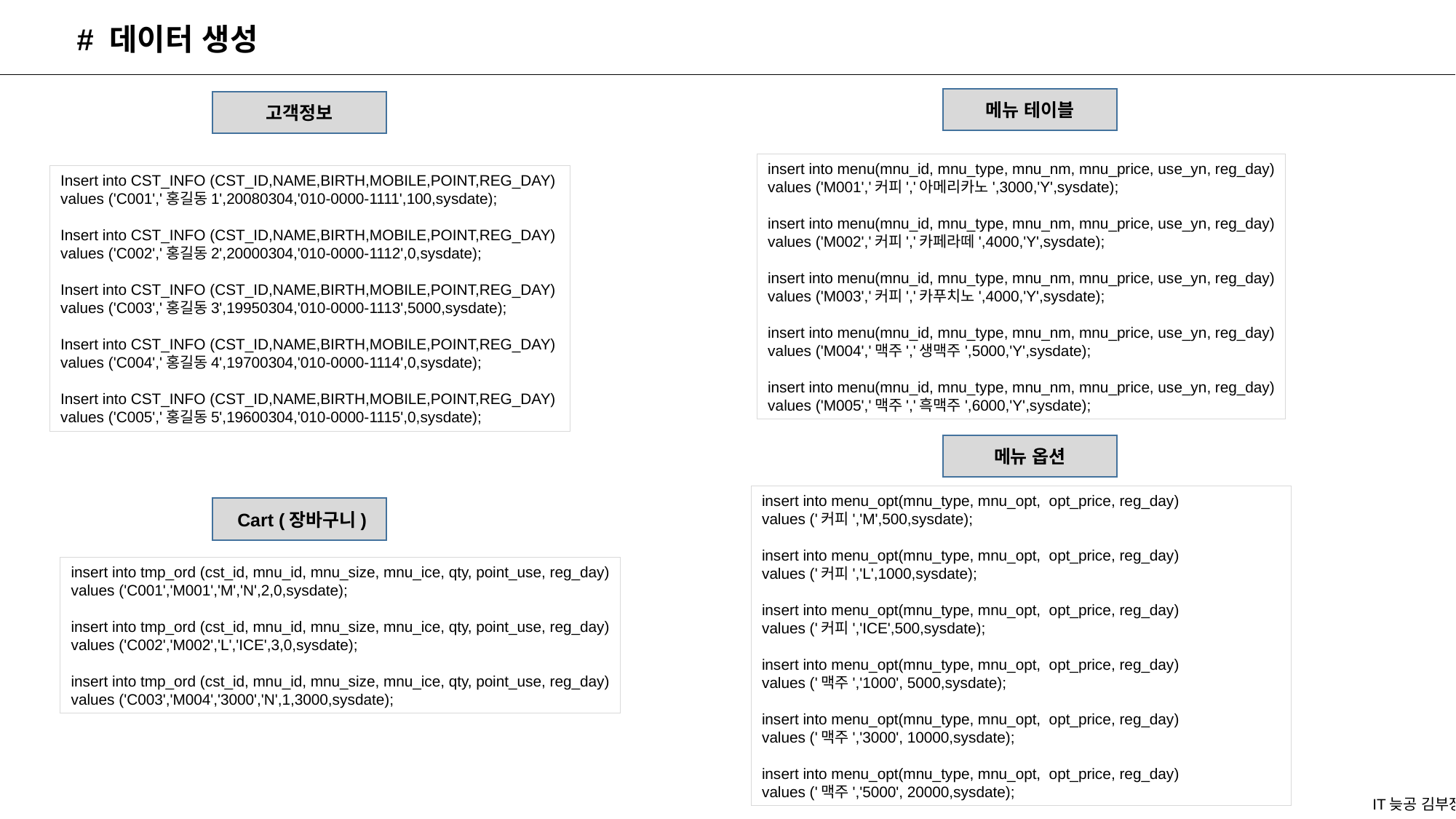

# 데이터 생성
메뉴 테이블
고객정보
insert into menu(mnu_id, mnu_type, mnu_nm, mnu_price, use_yn, reg_day)
values ('M001','커피','아메리카노',3000,'Y',sysdate);

insert into menu(mnu_id, mnu_type, mnu_nm, mnu_price, use_yn, reg_day)
values ('M002','커피','카페라떼',4000,'Y',sysdate);

insert into menu(mnu_id, mnu_type, mnu_nm, mnu_price, use_yn, reg_day)
values ('M003','커피','카푸치노',4000,'Y',sysdate);

insert into menu(mnu_id, mnu_type, mnu_nm, mnu_price, use_yn, reg_day)
values ('M004','맥주','생맥주',5000,'Y',sysdate);

insert into menu(mnu_id, mnu_type, mnu_nm, mnu_price, use_yn, reg_day)
values ('M005','맥주','흑맥주',6000,'Y',sysdate);
Insert into CST_INFO (CST_ID,NAME,BIRTH,MOBILE,POINT,REG_DAY)
values ('C001','홍길동1',20080304,'010-0000-1111',100,sysdate);

Insert into CST_INFO (CST_ID,NAME,BIRTH,MOBILE,POINT,REG_DAY)
values ('C002','홍길동2',20000304,'010-0000-1112',0,sysdate);

Insert into CST_INFO (CST_ID,NAME,BIRTH,MOBILE,POINT,REG_DAY)
values ('C003','홍길동3',19950304,'010-0000-1113',5000,sysdate);

Insert into CST_INFO (CST_ID,NAME,BIRTH,MOBILE,POINT,REG_DAY)
values ('C004','홍길동4',19700304,'010-0000-1114',0,sysdate);

Insert into CST_INFO (CST_ID,NAME,BIRTH,MOBILE,POINT,REG_DAY)
values ('C005','홍길동5',19600304,'010-0000-1115',0,sysdate);
메뉴 옵션
insert into menu_opt(mnu_type, mnu_opt,  opt_price, reg_day)
values ('커피','M',500,sysdate);

insert into menu_opt(mnu_type, mnu_opt,  opt_price, reg_day)
values ('커피','L',1000,sysdate);

insert into menu_opt(mnu_type, mnu_opt,  opt_price, reg_day)
values ('커피','ICE',500,sysdate);

insert into menu_opt(mnu_type, mnu_opt,  opt_price, reg_day)
values ('맥주','1000', 5000,sysdate);

insert into menu_opt(mnu_type, mnu_opt,  opt_price, reg_day)
values ('맥주','3000', 10000,sysdate);

insert into menu_opt(mnu_type, mnu_opt,  opt_price, reg_day)
values ('맥주','5000', 20000,sysdate);
 Cart (장바구니)
insert into tmp_ord (cst_id, mnu_id, mnu_size, mnu_ice, qty, point_use, reg_day)
values ('C001','M001','M','N',2,0,sysdate);

insert into tmp_ord (cst_id, mnu_id, mnu_size, mnu_ice, qty, point_use, reg_day)
values ('C002','M002','L','ICE',3,0,sysdate);

insert into tmp_ord (cst_id, mnu_id, mnu_size, mnu_ice, qty, point_use, reg_day)
values ('C003','M004','3000','N',1,3000,sysdate);
IT늦공 김부장